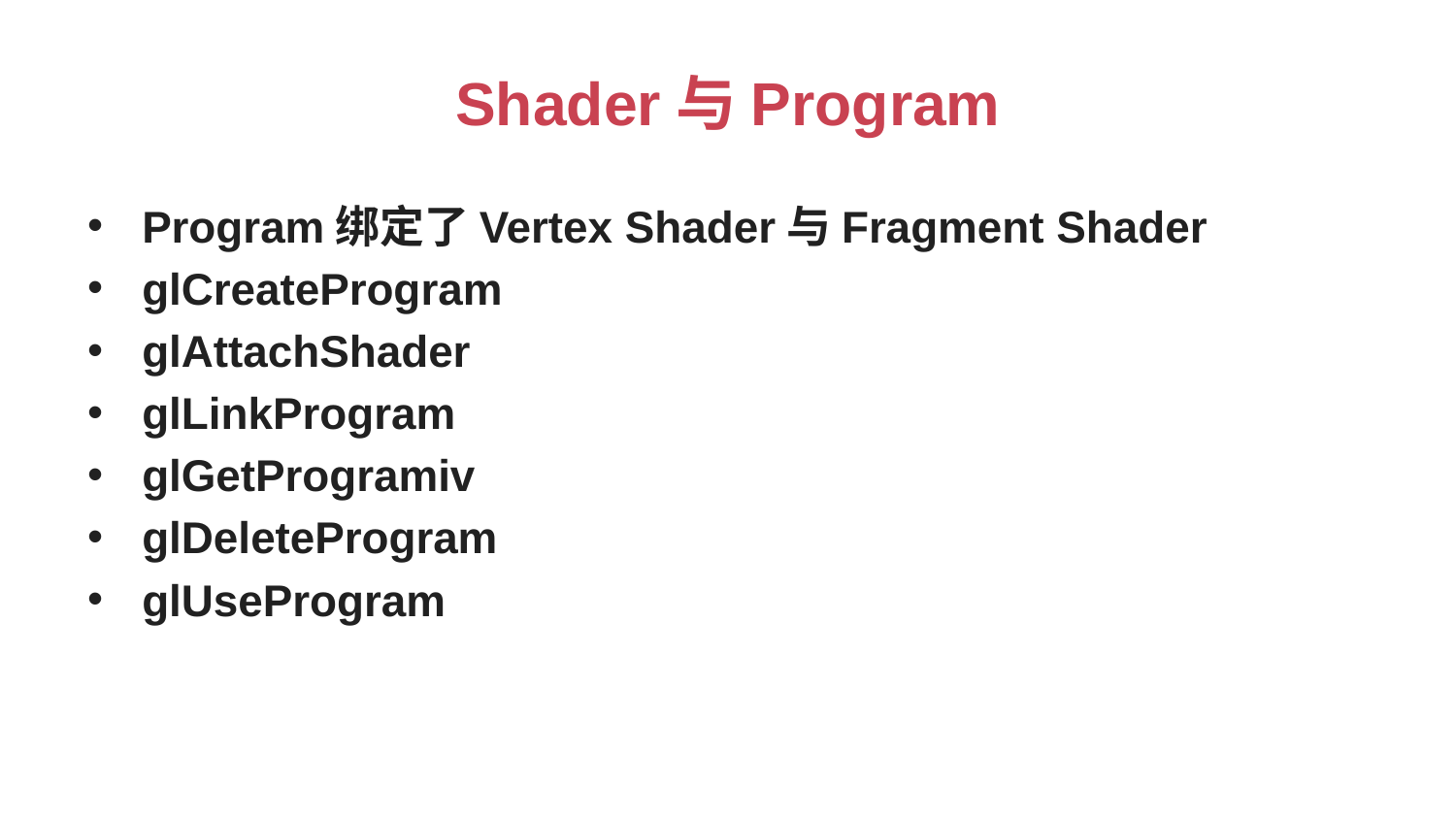

# Shader与Program
Program绑定了Vertex Shader与Fragment Shader
glCreateProgram
glAttachShader
glLinkProgram
glGetProgramiv
glDeleteProgram
glUseProgram